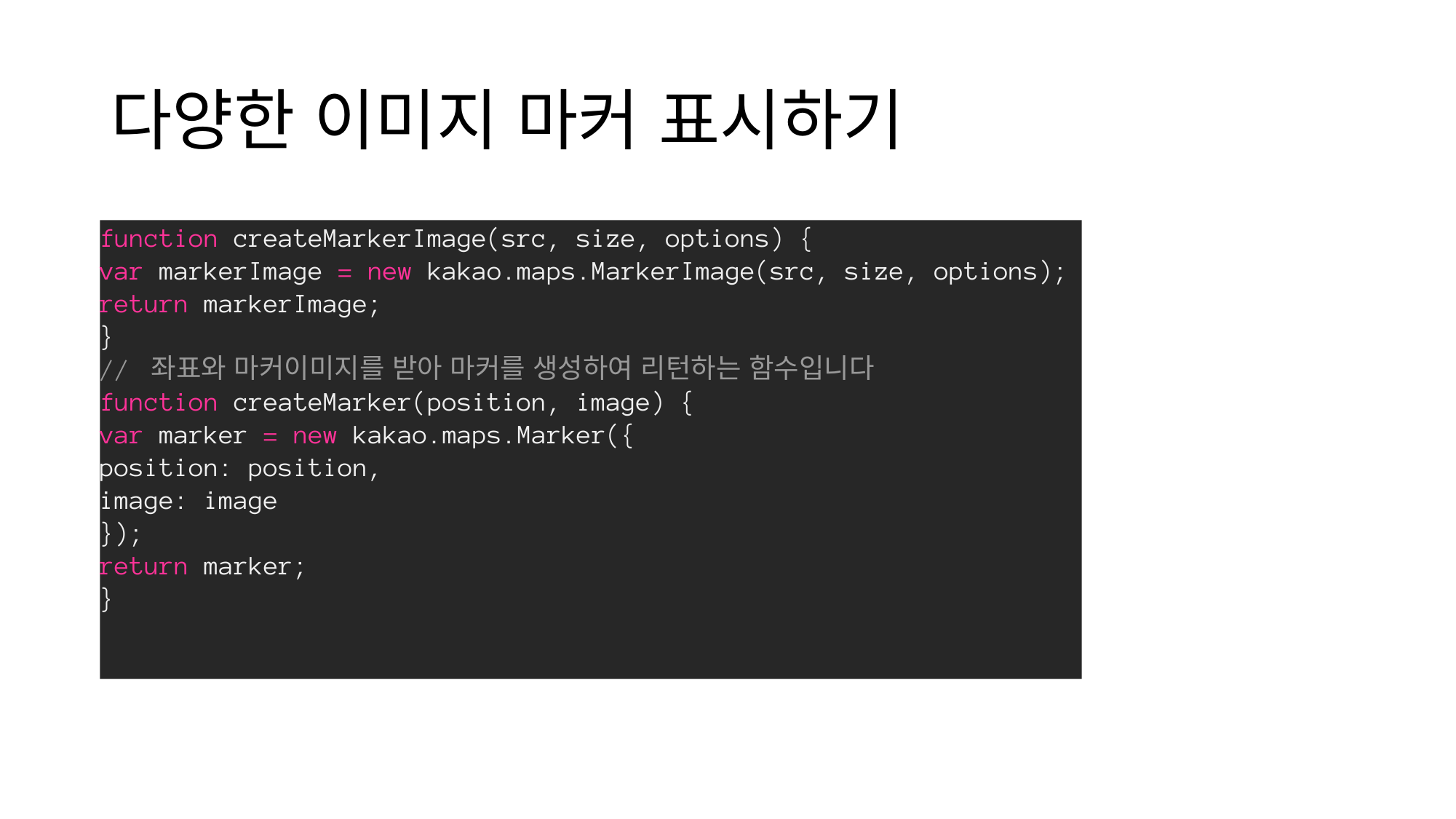

# 다양한 이미지 마커 표시하기

function createMarkerImage(src, size, options) {
var markerImage = new kakao.maps.MarkerImage(src, size, options);
return markerImage;
}
// 좌표와 마커이미지를 받아 마커를 생성하여 리턴하는 함수입니다
function createMarker(position, image) {
var marker = new kakao.maps.Marker({
position: position,
image: image
});
return marker;
}